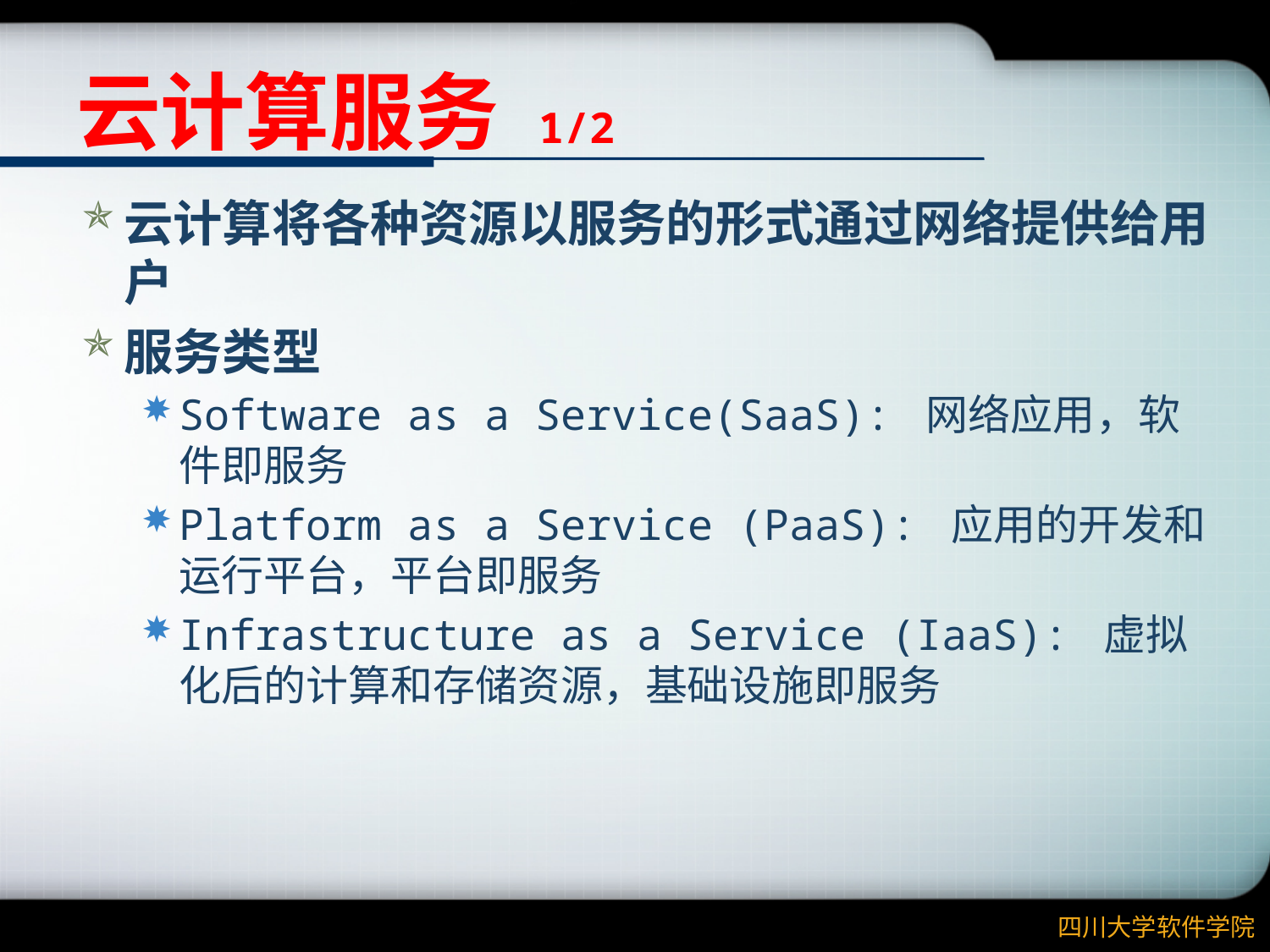

# 云计算服务 1/2
云计算将各种资源以服务的形式通过网络提供给用户
服务类型
Software as a Service(SaaS): 网络应用，软件即服务
Platform as a Service (PaaS): 应用的开发和运行平台，平台即服务
Infrastructure as a Service (IaaS): 虚拟化后的计算和存储资源，基础设施即服务